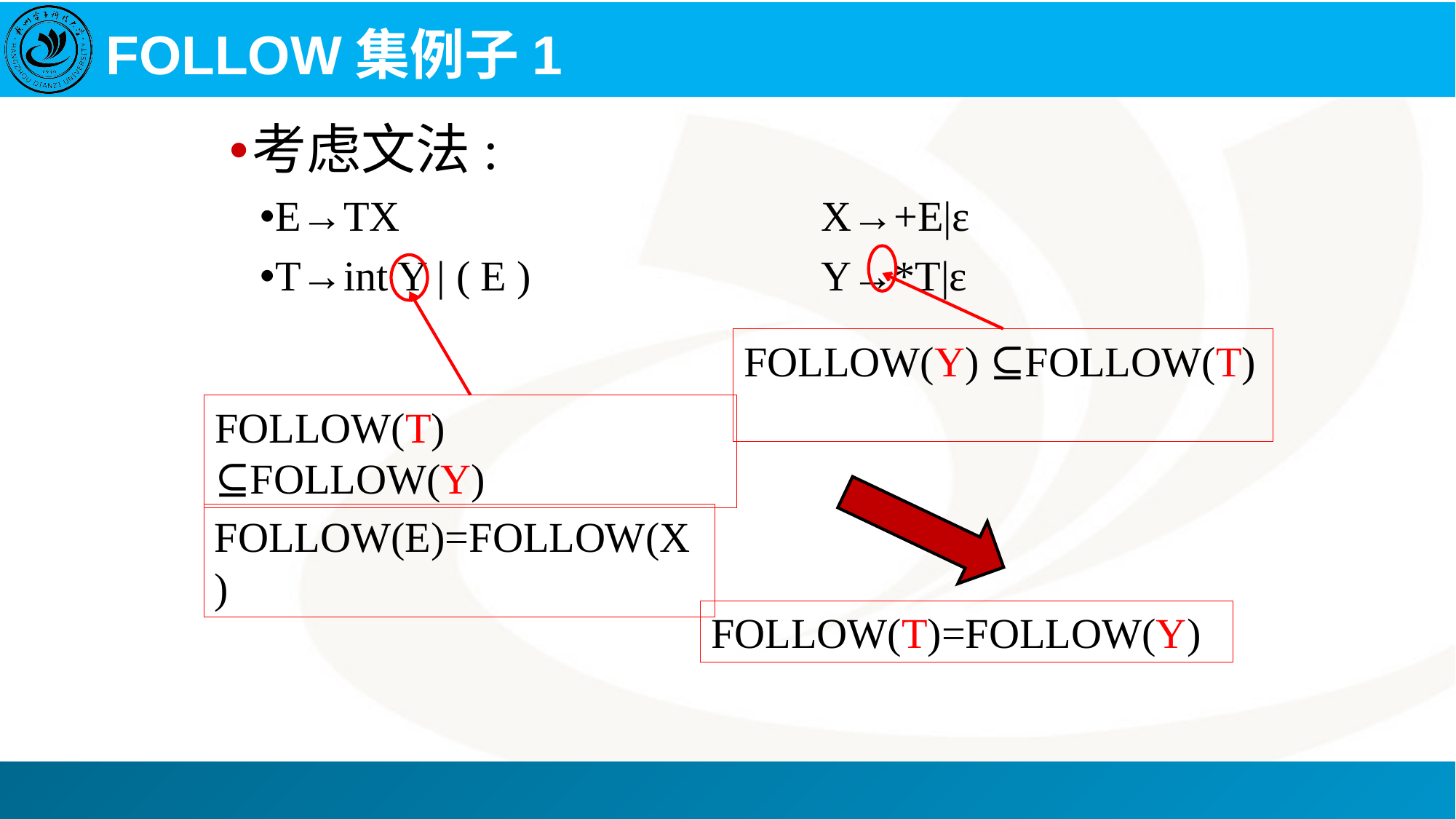

# FOLLOW集例子1
考虑文法:
E→TX				X→+E|ε
T→int Y | ( E )			Y→*T|ε

FOLLOW(Y) ⊆FOLLOW(T)
FOLLOW(T) ⊆FOLLOW(Y)

FOLLOW(E)=FOLLOW(X)
FOLLOW(T)=FOLLOW(Y)
27